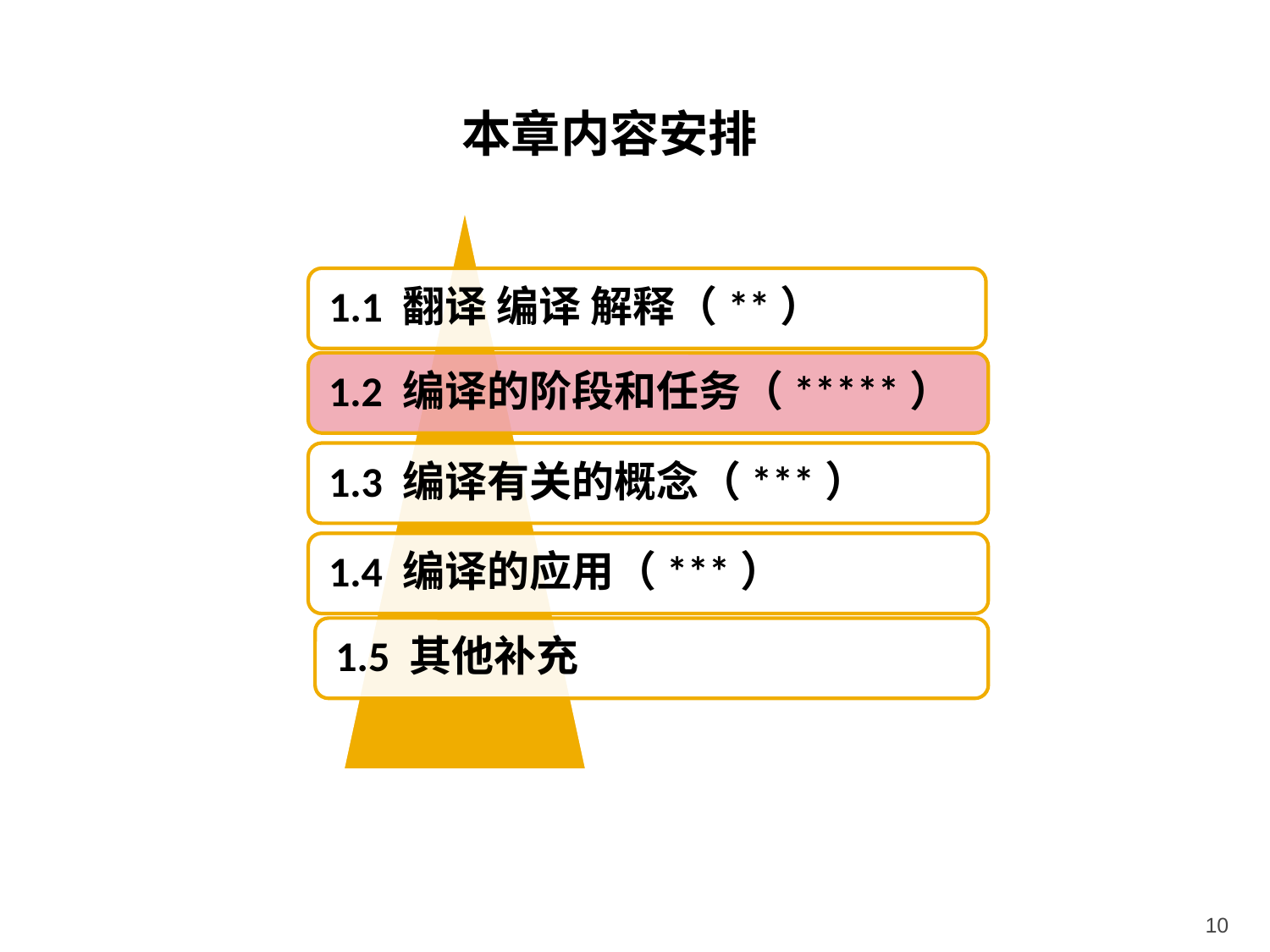

本章内容安排
1.1 翻译 编译 解释（**）
1.2 编译的阶段和任务（*****）
1.3 编译有关的概念（***）
1.4 编译的应用（***）
1.5 其他补充
10